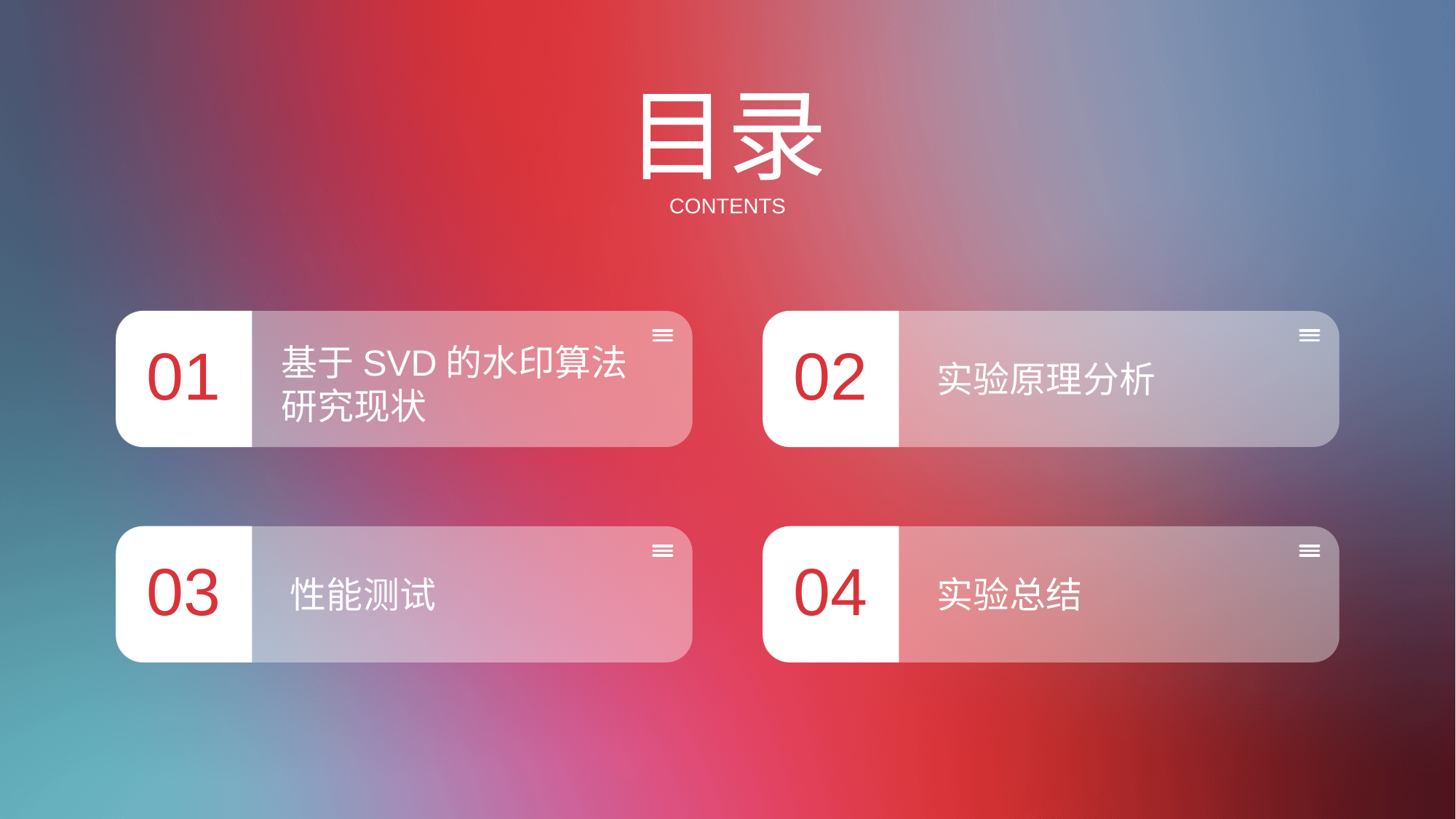

目录
CONTENTS

01
基于SVD的水印算法研究现状

02
实验原理分析

03
性能测试

04
实验总结